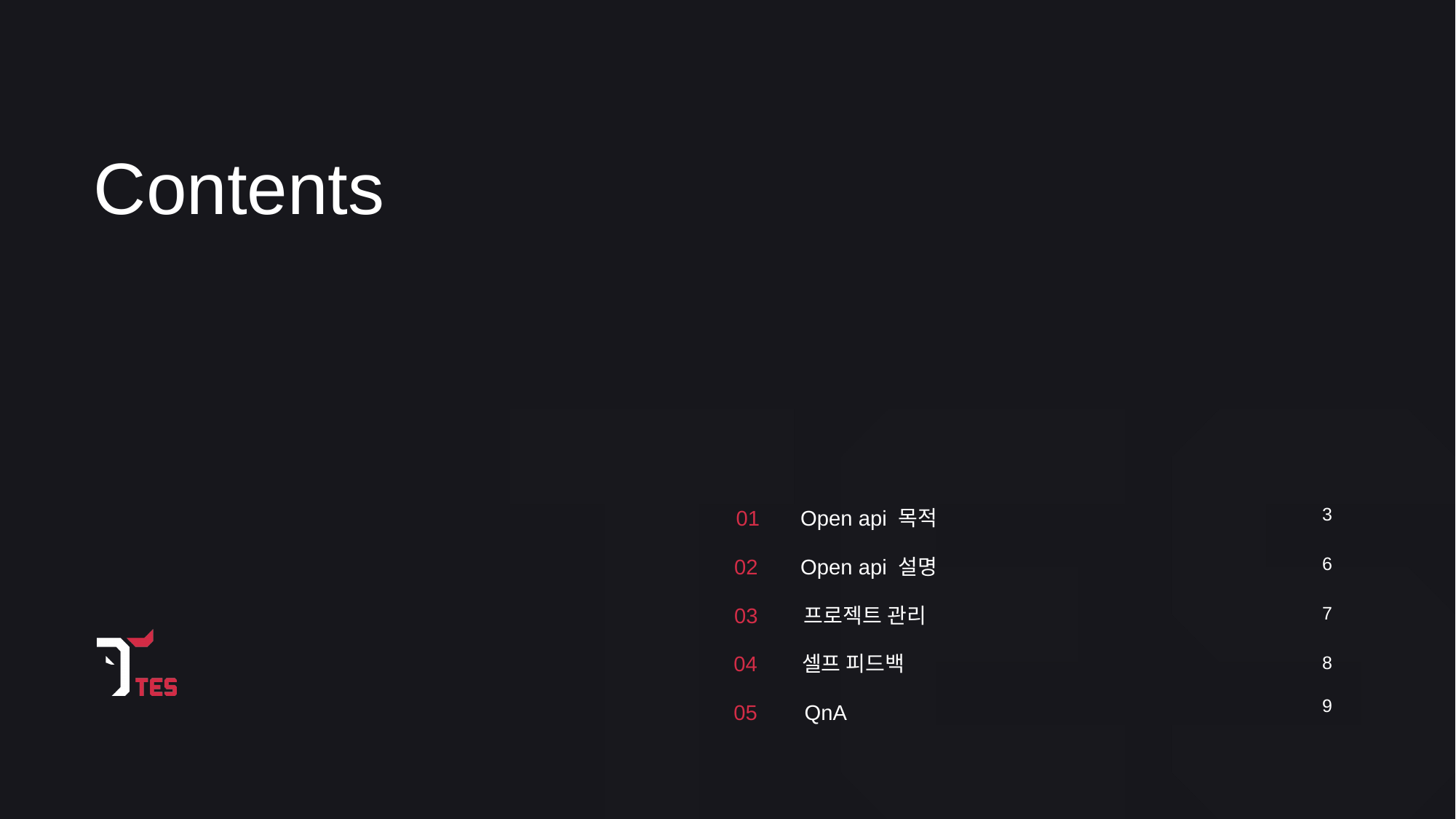

Contents
01
Open api 목적
3
02
Open api 설명
6
03
프로젝트 관리
7
셀프 피드백
04
8
9
QnA
05